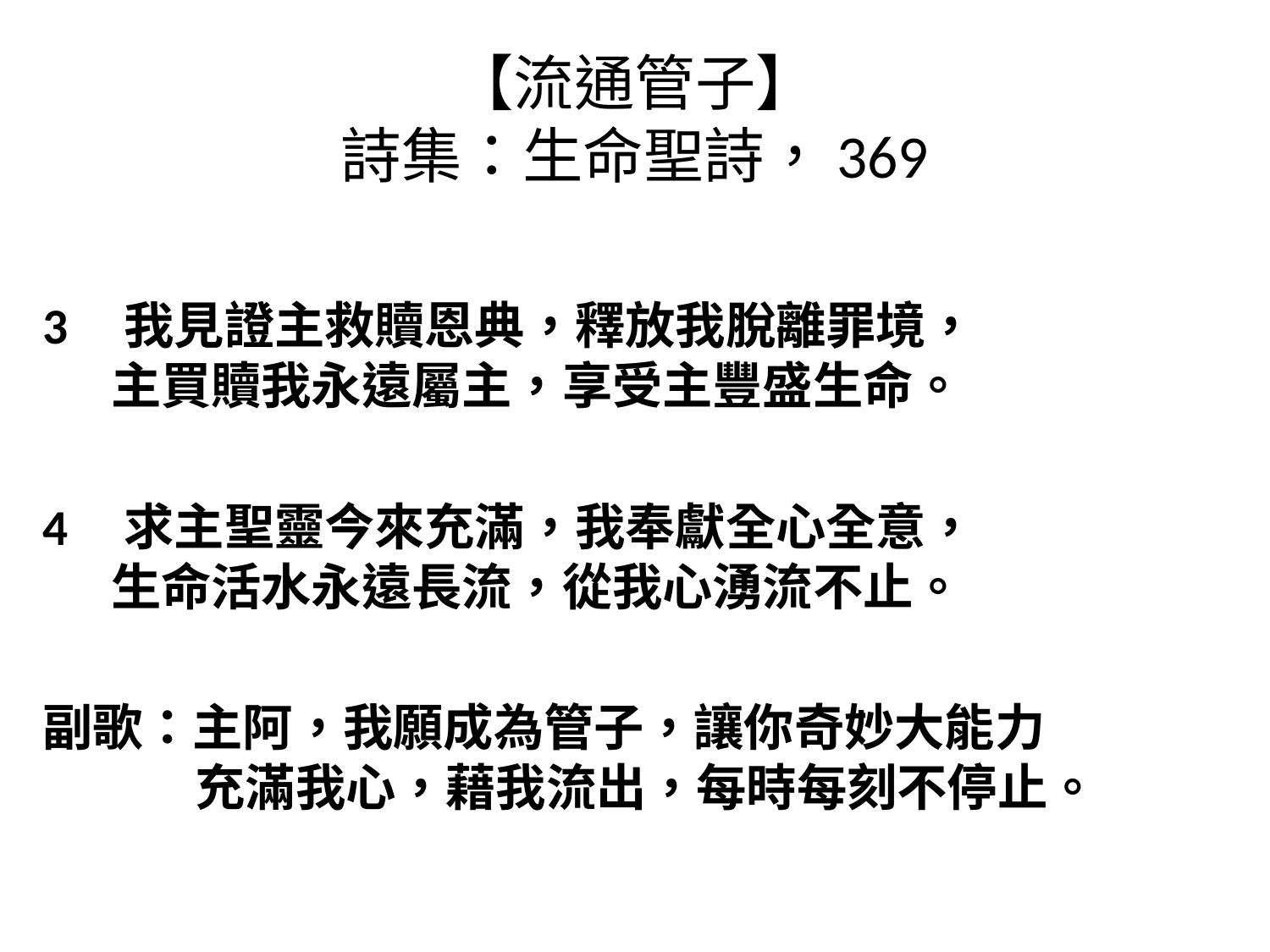

# 【流通管子】 詩集：生命聖詩，369
3    我見證主救贖恩典，釋放我脫離罪境，
主買贖我永遠屬主，享受主豐盛生命。

4    求主聖靈今來充滿，我奉獻全心全意，
生命活水永遠長流，從我心湧流不止。

副歌：主阿，我願成為管子，讓你奇妙大能力
　   充滿我心，藉我流出，每時每刻不停止。